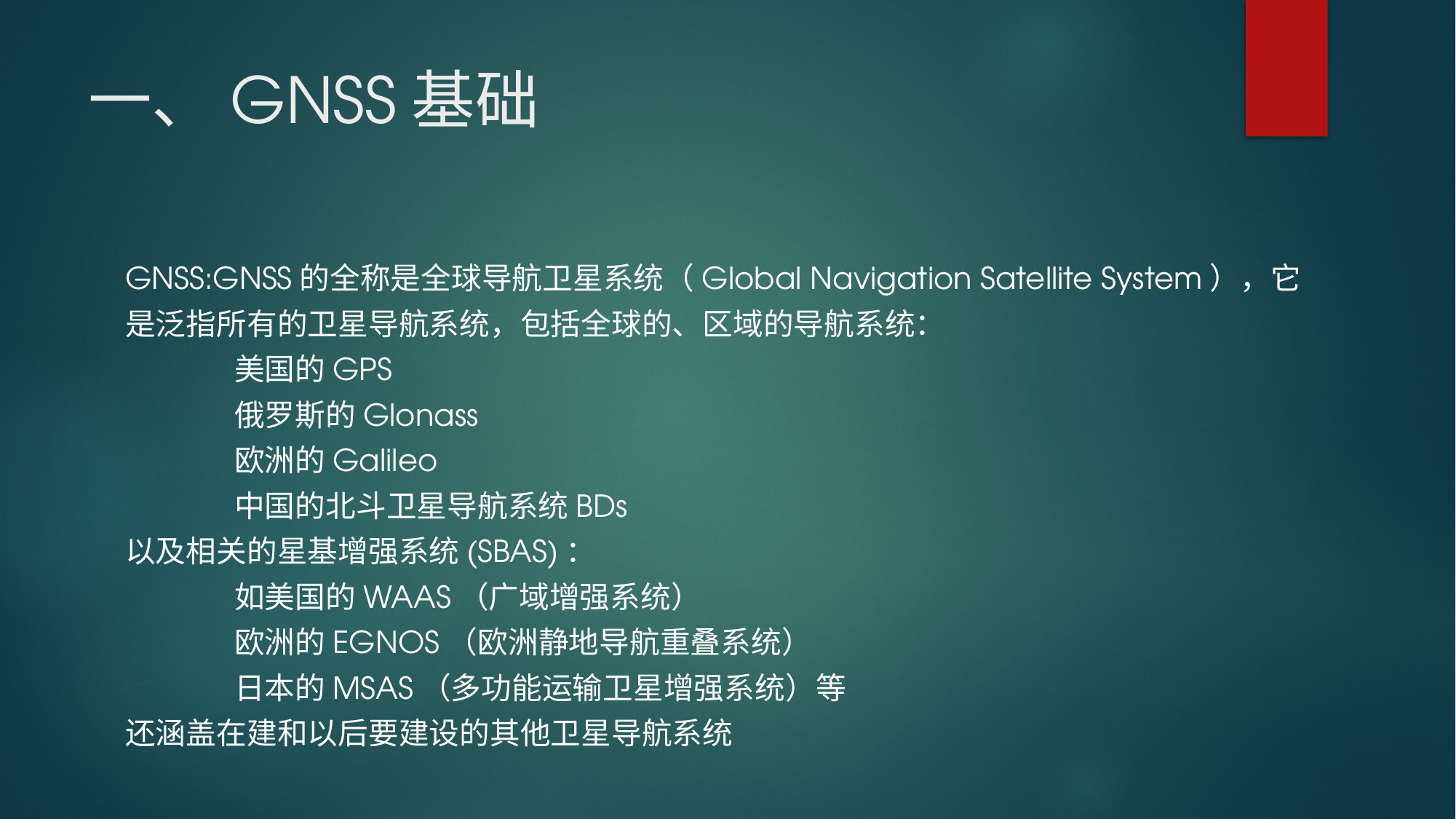

# 一、GNSS基础
GNSS:GNSS的全称是全球导航卫星系统（Global Navigation Satellite System），它是泛指所有的卫星导航系统，包括全球的、区域的导航系统：
	美国的GPS
	俄罗斯的Glonass
	欧洲的Galileo
	中国的北斗卫星导航系统BDs
以及相关的星基增强系统(SBAS)：
	如美国的WAAS（广域增强系统）
	欧洲的EGNOS（欧洲静地导航重叠系统）
	日本的MSAS（多功能运输卫星增强系统）等
还涵盖在建和以后要建设的其他卫星导航系统